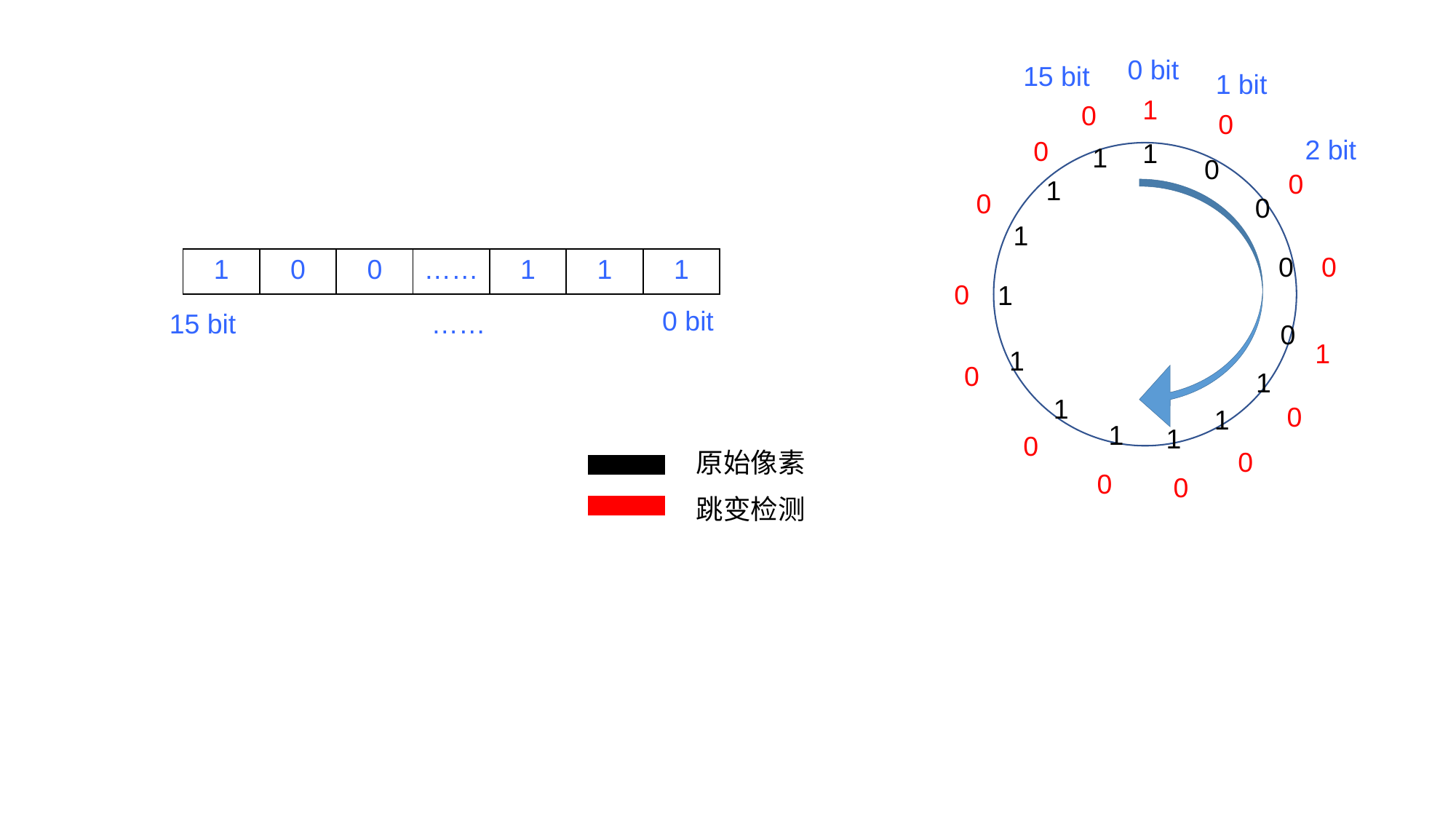

0 bit
15 bit
1 bit
1
0
0
2 bit
0
1
1

0
0
1

0
0
1
0
0
| 1 | 0 | 0 | …… | 1 | 1 | 1 |
| --- | --- | --- | --- | --- | --- | --- |
0
1
0 bit
15 bit
……
0
1
1
0
1
1
0
1
1
1
0
0
原始像素

0
0
跳变检测